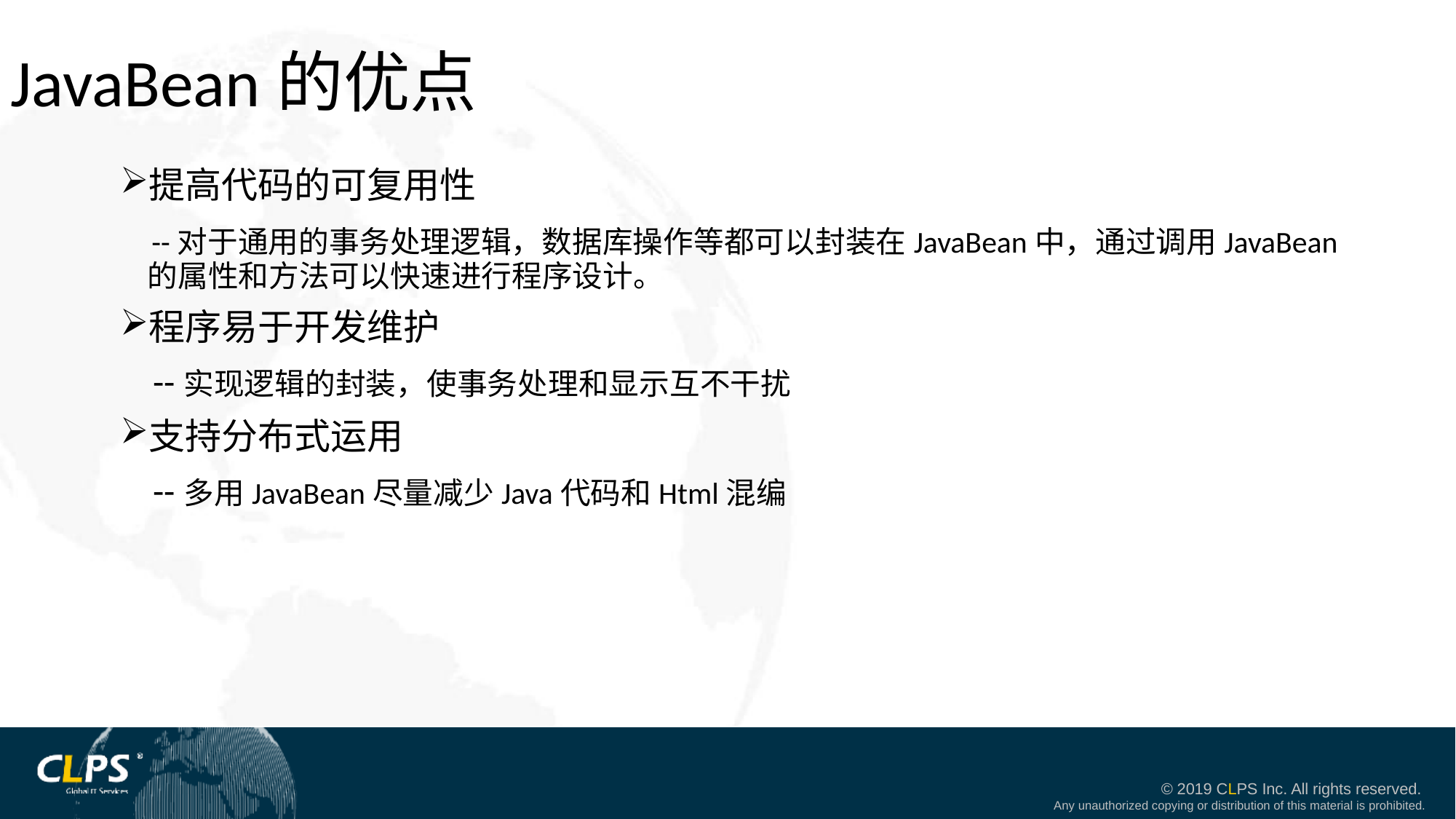

JavaBean的优点
提高代码的可复用性
    --对于通用的事务处理逻辑，数据库操作等都可以封装在JavaBean中，通过调用JavaBean的属性和方法可以快速进行程序设计。
程序易于开发维护
    --实现逻辑的封装，使事务处理和显示互不干扰
支持分布式运用
    --多用JavaBean尽量减少Java代码和Html混编